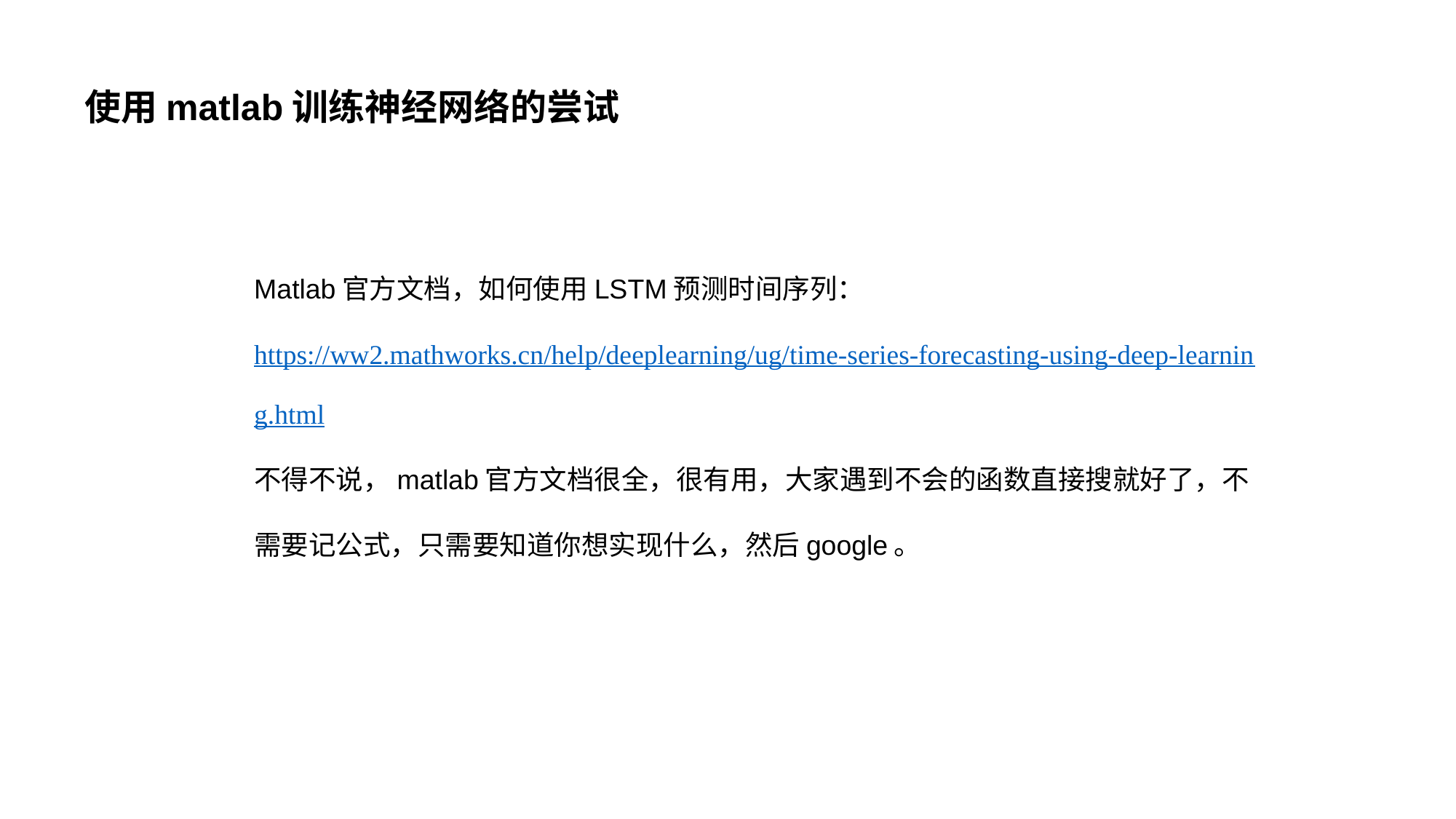

使用matlab训练神经网络的尝试
Matlab官方文档，如何使用LSTM预测时间序列：
https://ww2.mathworks.cn/help/deeplearning/ug/time-series-forecasting-using-deep-learning.html
不得不说，matlab官方文档很全，很有用，大家遇到不会的函数直接搜就好了，不需要记公式，只需要知道你想实现什么，然后google。